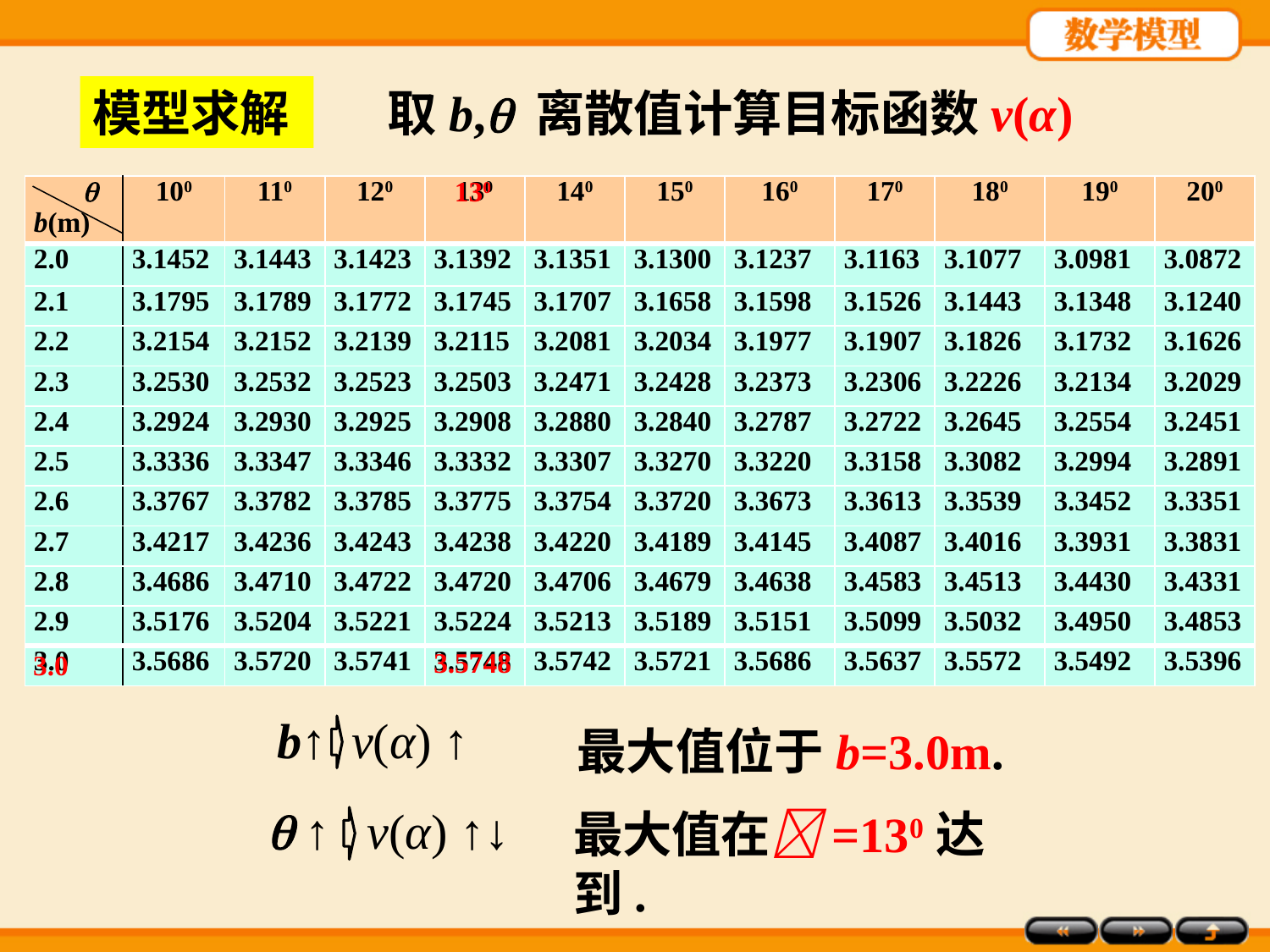

模型求解
取b,θ 离散值计算目标函数v(α)
130
| θ b(m) | 100 | 110 | 120 | 130 | 140 | 150 | 160 | 170 | 180 | 190 | 200 |
| --- | --- | --- | --- | --- | --- | --- | --- | --- | --- | --- | --- |
| 2.0 | 3.1452 | 3.1443 | 3.1423 | 3.1392 | 3.1351 | 3.1300 | 3.1237 | 3.1163 | 3.1077 | 3.0981 | 3.0872 |
| 2.1 | 3.1795 | 3.1789 | 3.1772 | 3.1745 | 3.1707 | 3.1658 | 3.1598 | 3.1526 | 3.1443 | 3.1348 | 3.1240 |
| 2.2 | 3.2154 | 3.2152 | 3.2139 | 3.2115 | 3.2081 | 3.2034 | 3.1977 | 3.1907 | 3.1826 | 3.1732 | 3.1626 |
| 2.3 | 3.2530 | 3.2532 | 3.2523 | 3.2503 | 3.2471 | 3.2428 | 3.2373 | 3.2306 | 3.2226 | 3.2134 | 3.2029 |
| 2.4 | 3.2924 | 3.2930 | 3.2925 | 3.2908 | 3.2880 | 3.2840 | 3.2787 | 3.2722 | 3.2645 | 3.2554 | 3.2451 |
| 2.5 | 3.3336 | 3.3347 | 3.3346 | 3.3332 | 3.3307 | 3.3270 | 3.3220 | 3.3158 | 3.3082 | 3.2994 | 3.2891 |
| 2.6 | 3.3767 | 3.3782 | 3.3785 | 3.3775 | 3.3754 | 3.3720 | 3.3673 | 3.3613 | 3.3539 | 3.3452 | 3.3351 |
| 2.7 | 3.4217 | 3.4236 | 3.4243 | 3.4238 | 3.4220 | 3.4189 | 3.4145 | 3.4087 | 3.4016 | 3.3931 | 3.3831 |
| 2.8 | 3.4686 | 3.4710 | 3.4722 | 3.4720 | 3.4706 | 3.4679 | 3.4638 | 3.4583 | 3.4513 | 3.4430 | 3.4331 |
| 2.9 | 3.5176 | 3.5204 | 3.5221 | 3.5224 | 3.5213 | 3.5189 | 3.5151 | 3.5099 | 3.5032 | 3.4950 | 3.4853 |
| 3.0 | 3.5686 | 3.5720 | 3.5741 | 3.5748 | 3.5742 | 3.5721 | 3.5686 | 3.5637 | 3.5572 | 3.5492 | 3.5396 |

3.5748
3.0
b↑  v(α) ↑

最大值位于b=3.0m.
θ ↑   v(α) ↑↓

最大值在θ=130达到.